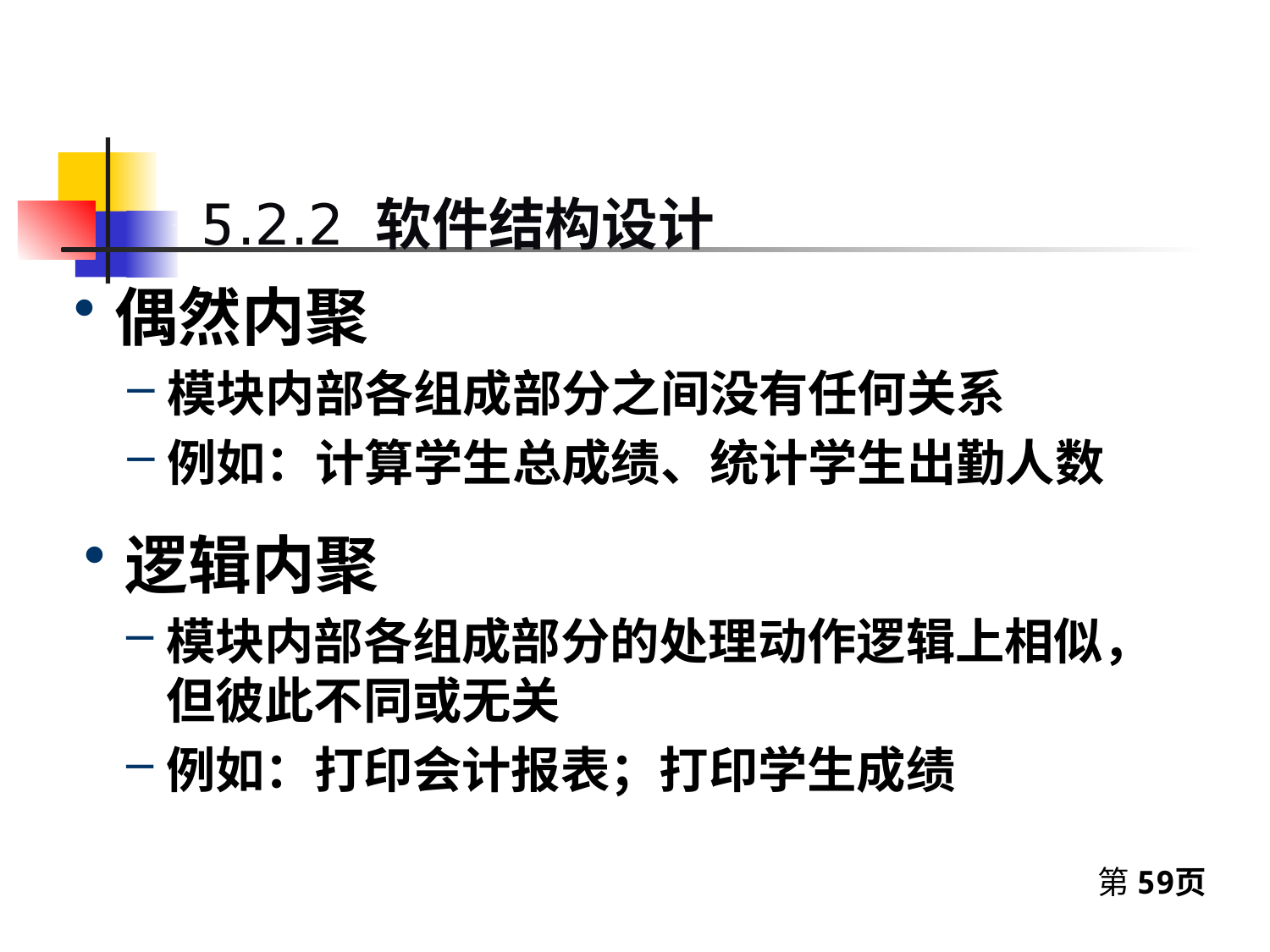

模块内聚性
5.2.2 软件结构设计
偶然内聚
模块内部各组成部分之间没有任何关系
例如：计算学生总成绩、统计学生出勤人数
逻辑内聚
模块内部各组成部分的处理动作逻辑上相似，但彼此不同或无关
例如：打印会计报表；打印学生成绩